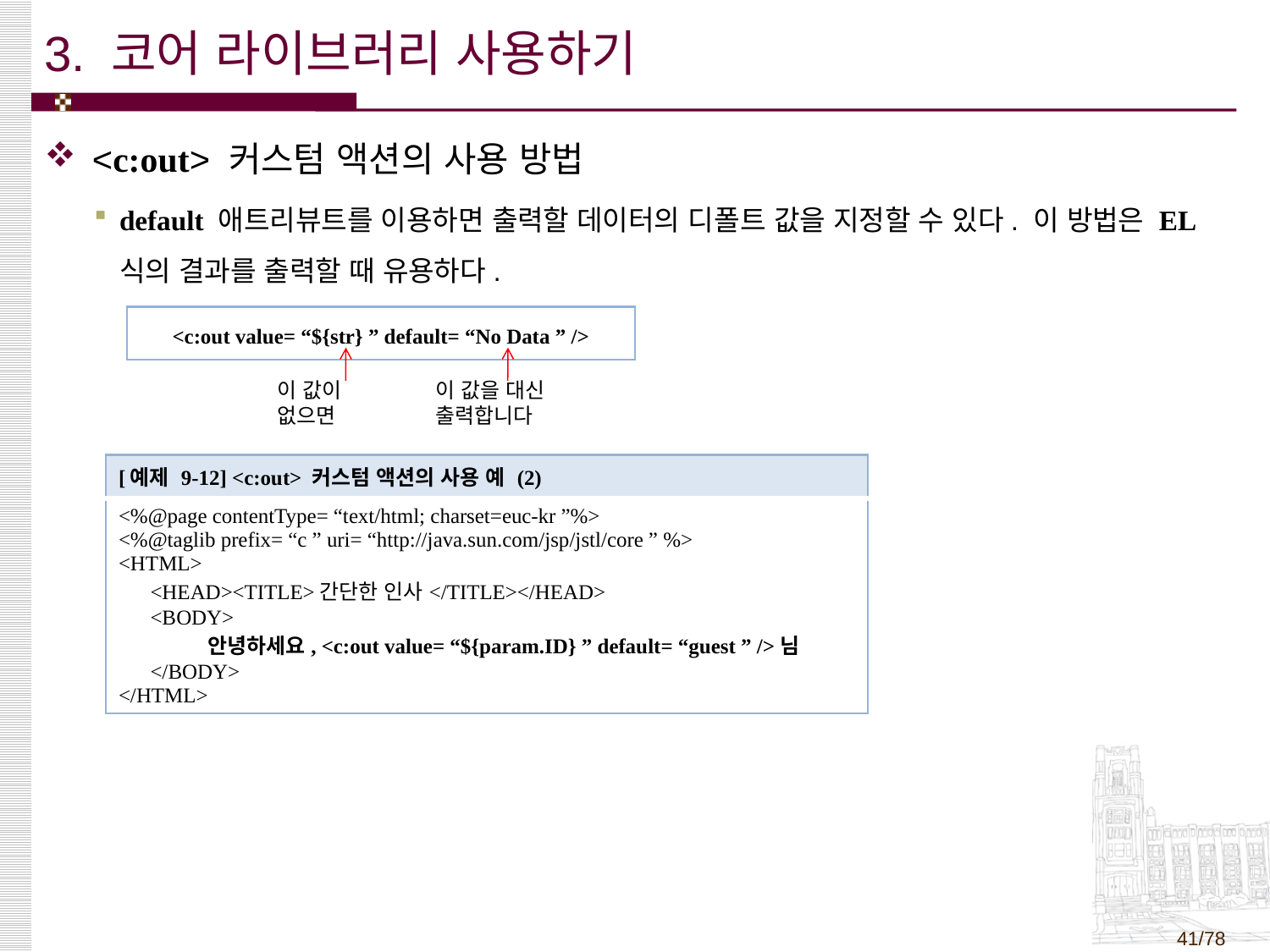

# 3. 코어 라이브러리 사용하기
<c:out> 커스텀 액션의 사용 방법
default 애트리뷰트를 이용하면 출력할 데이터의 디폴트 값을 지정할 수 있다. 이 방법은 EL 식의 결과를 출력할 때 유용하다.

| <c:out value= “${str} ” default= “No Data ” /> |
| --- |
이 값이 없으면
이 값을 대신 출력합니다
| [예제 9-12] <c:out> 커스텀 액션의 사용 예 (2) |
| --- |
| <%@page contentType= “text/html; charset=euc-kr ”%> <%@taglib prefix= “c ” uri= “http://java.sun.com/jsp/jstl/core ” %> <HTML> <HEAD><TITLE>간단한 인사</TITLE></HEAD> <BODY> 안녕하세요, <c:out value= “${param.ID} ” default= “guest ” />님 </BODY> </HTML> |